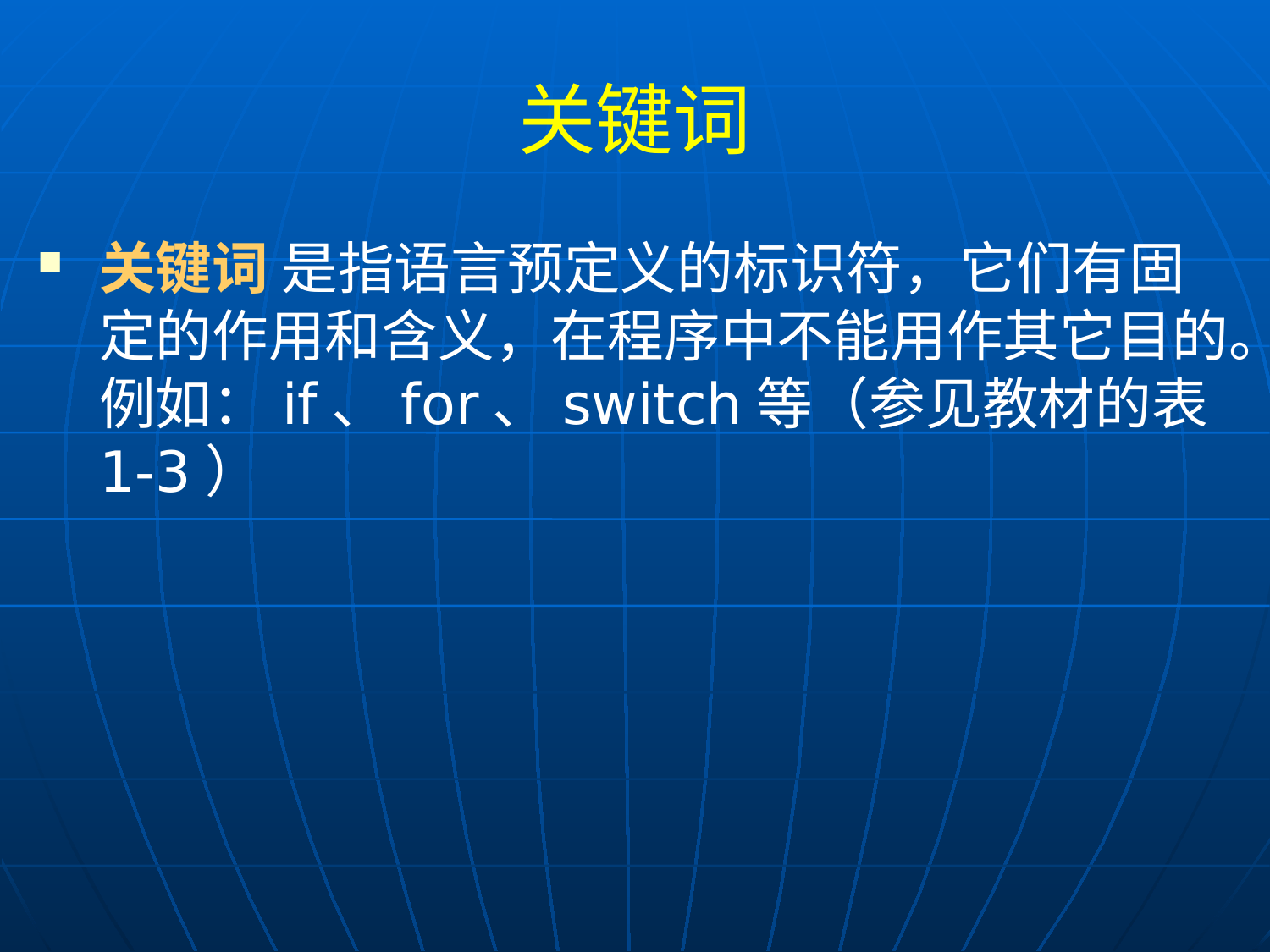

# 关键词
关键词 是指语言预定义的标识符，它们有固定的作用和含义，在程序中不能用作其它目的。例如：if、for、switch等（参见教材的表1-3）